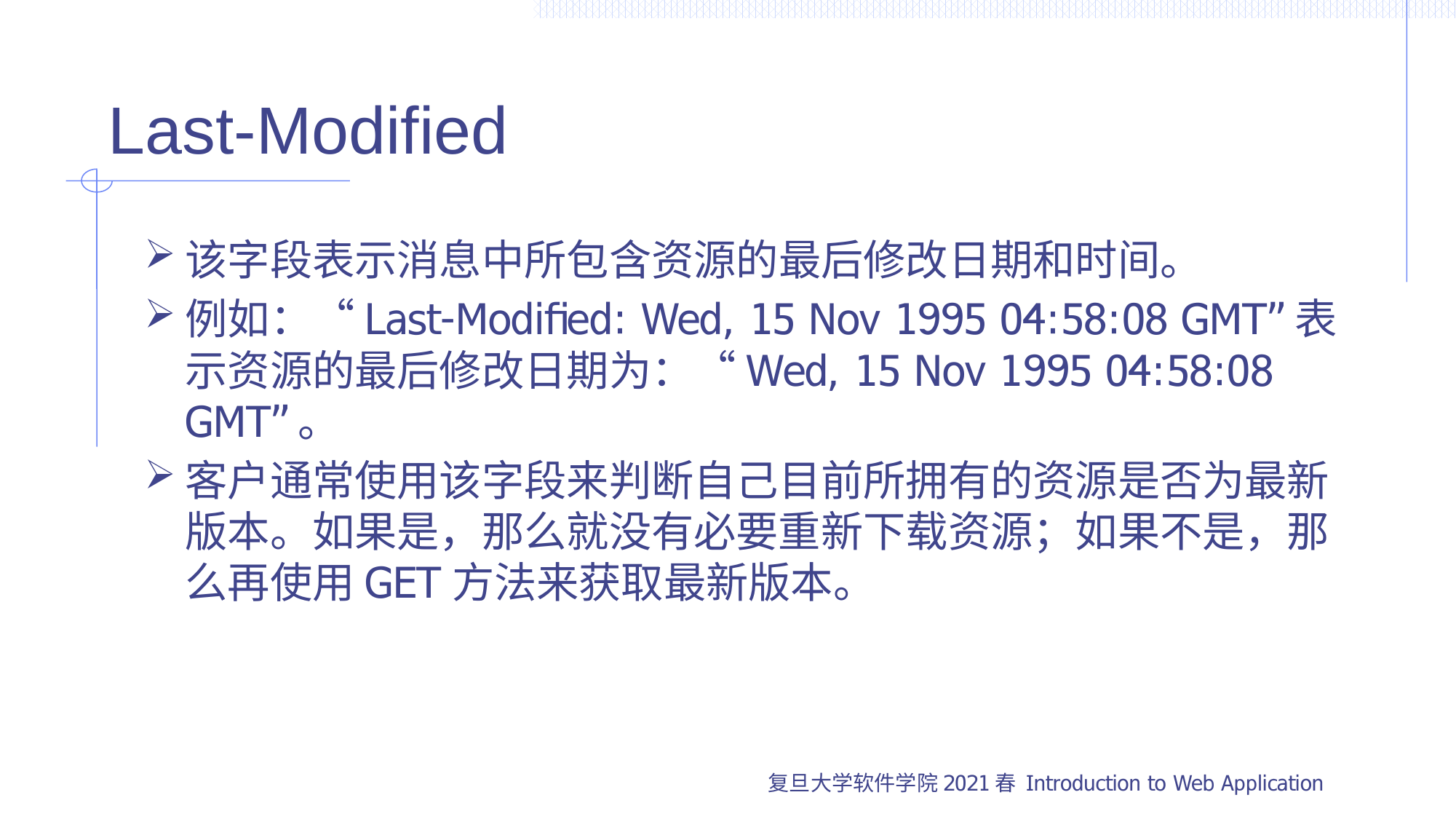

# Last-Modified
该字段表示消息中所包含资源的最后修改日期和时间。
例如：“Last-Modified: Wed, 15 Nov 1995 04:58:08 GMT”表示资源的最后修改日期为：“Wed, 15 Nov 1995 04:58:08 GMT”。
客户通常使用该字段来判断自己目前所拥有的资源是否为最新版本。如果是，那么就没有必要重新下载资源；如果不是，那么再使用GET方法来获取最新版本。